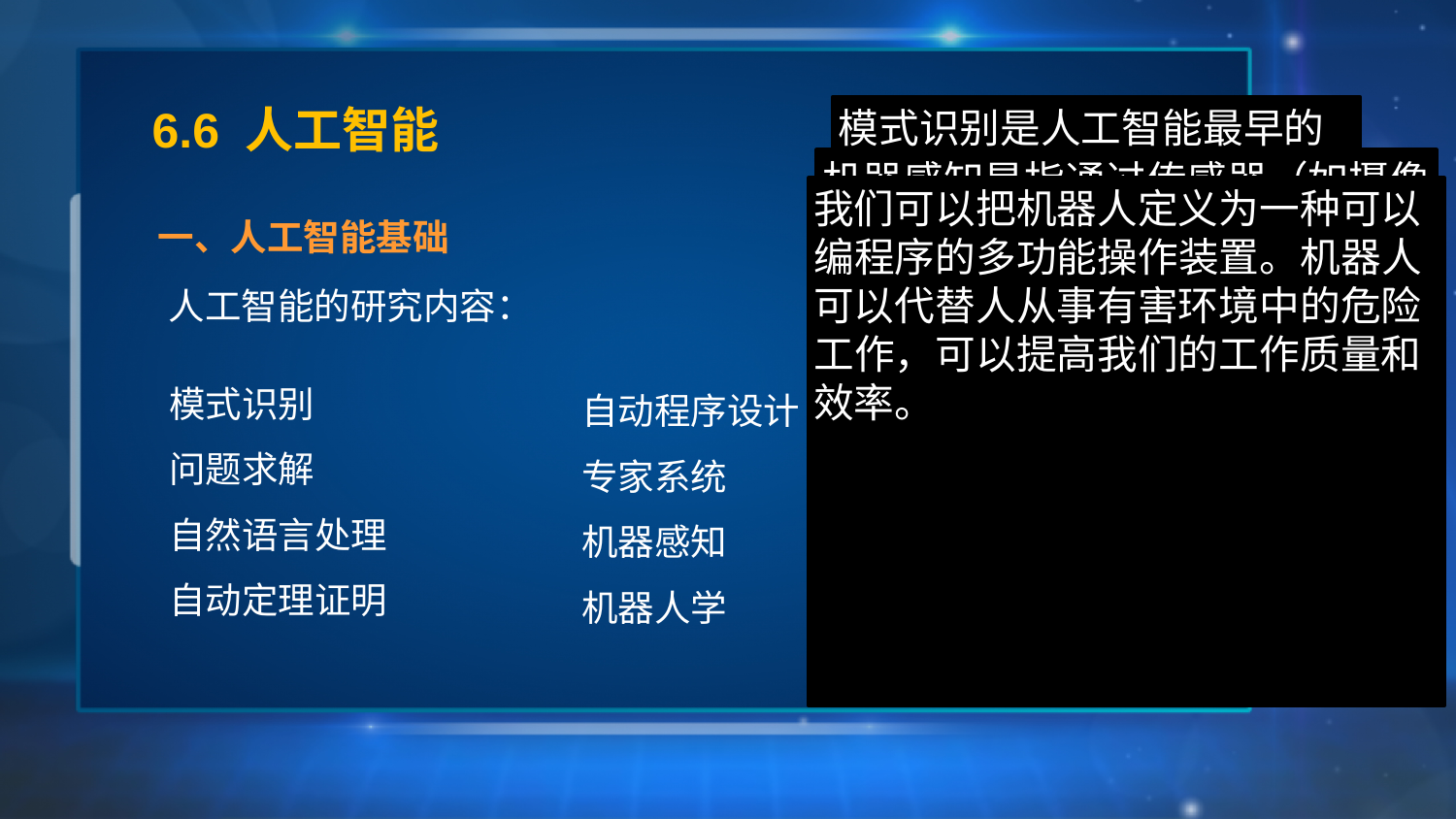

# 6.6 人工智能
模式识别是人工智能最早的研究领域之一，是利用计算机对物体、图像、语音、字符等信息模式进行自动识别的科学。
机器感知是指通过传感器（如摄像机、麦克风、声纳等）的输入信号而对世界产生不同感官认知的能力。
自动程序设计的任务是设计一个程序系统，它接受关于所设计的程序要求实现某个目标的非常高级的描述作为其输入，然后自动生成一个能完成这个目标的具体程序。
我们可以把机器人定义为一种可以编程序的多功能操作装置。机器人可以代替人从事有害环境中的危险工作，可以提高我们的工作质量和效率。
一、人工智能基础
专家咨询系统是一种智能的计算机程序系统，它存储有某个专门领域中经事先总结，并按某种格式表示的专家知识库，拥有类似于专家解决实际问题的推理能力。
然而目前计算机系统和人类之间的交互几乎还只能使用严格限制的各种非自然语言，使计算机能够识别人类的自然语言。
指通过搜索的方法寻找问题求解操作的一个合适序列，以满足问题的要求。
数学领域中对臆测的定理寻求一个证明，一直被认为是一项需要智能才能完成的任务。希望计算机能够帮助我们进行定理的证明。
 人工智能的研究内容：
模式识别
问题求解
自然语言处理
自动定理证明
自动程序设计
专家系统
机器感知
机器人学